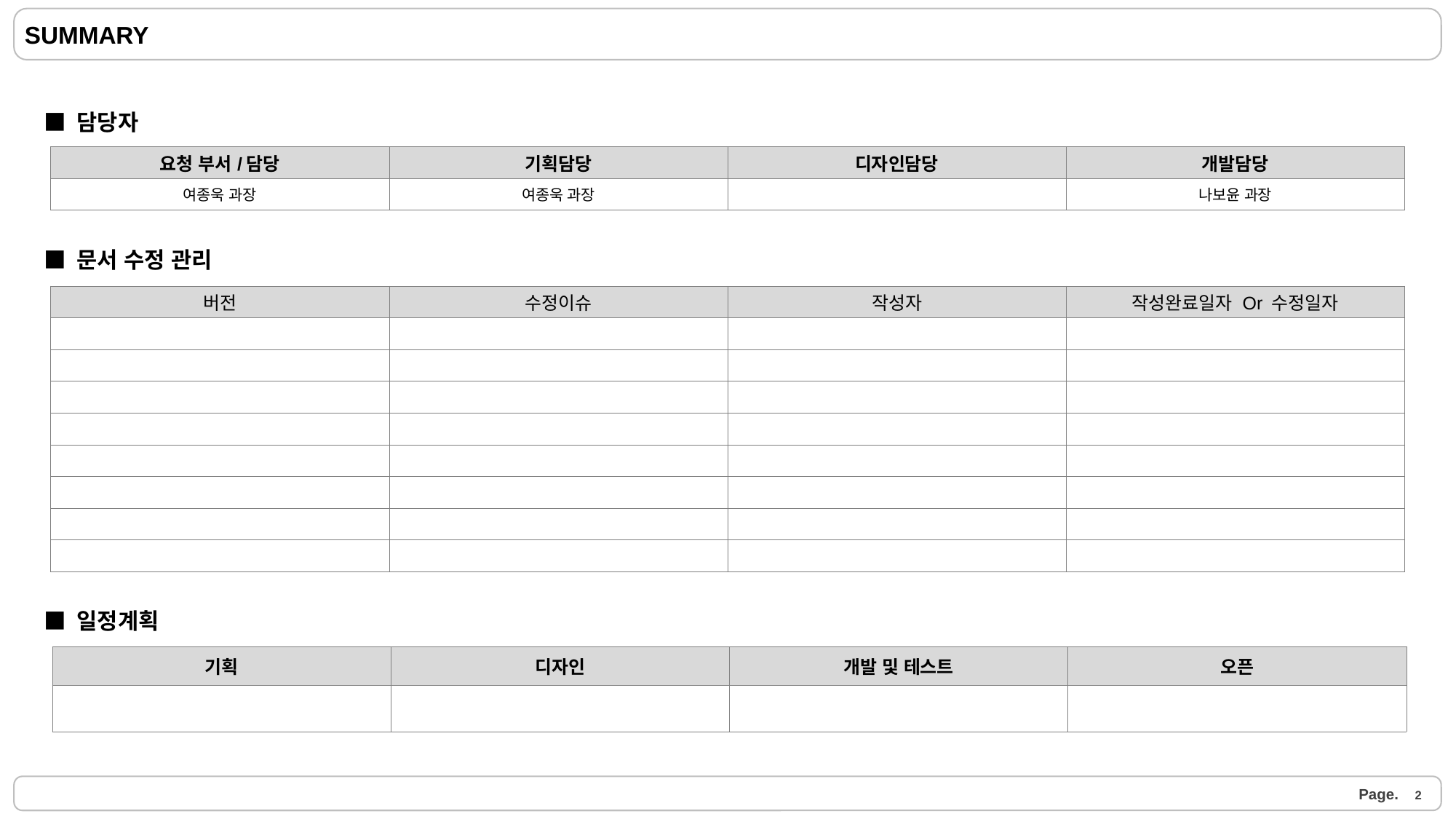

SUMMARY
■ 담당자
| 요청 부서/담당 | 기획담당 | 디자인담당 | 개발담당 |
| --- | --- | --- | --- |
| 여종욱 과장 | 여종욱 과장 |  | 나보윤 과장 |
■ 문서 수정 관리
| 버전 | 수정이슈 | 작성자 | 작성완료일자 Or 수정일자 |
| --- | --- | --- | --- |
|  |  |  |  |
|  |  |  |  |
|  |  |  |  |
|  |  |  |  |
|  |  |  |  |
|  |  |  |  |
|  |  |  |  |
|  |  |  |  |
■ 일정계획
| 기획 | 디자인 | 개발 및 테스트 | 오픈 |
| --- | --- | --- | --- |
|  |  |  |  |
2